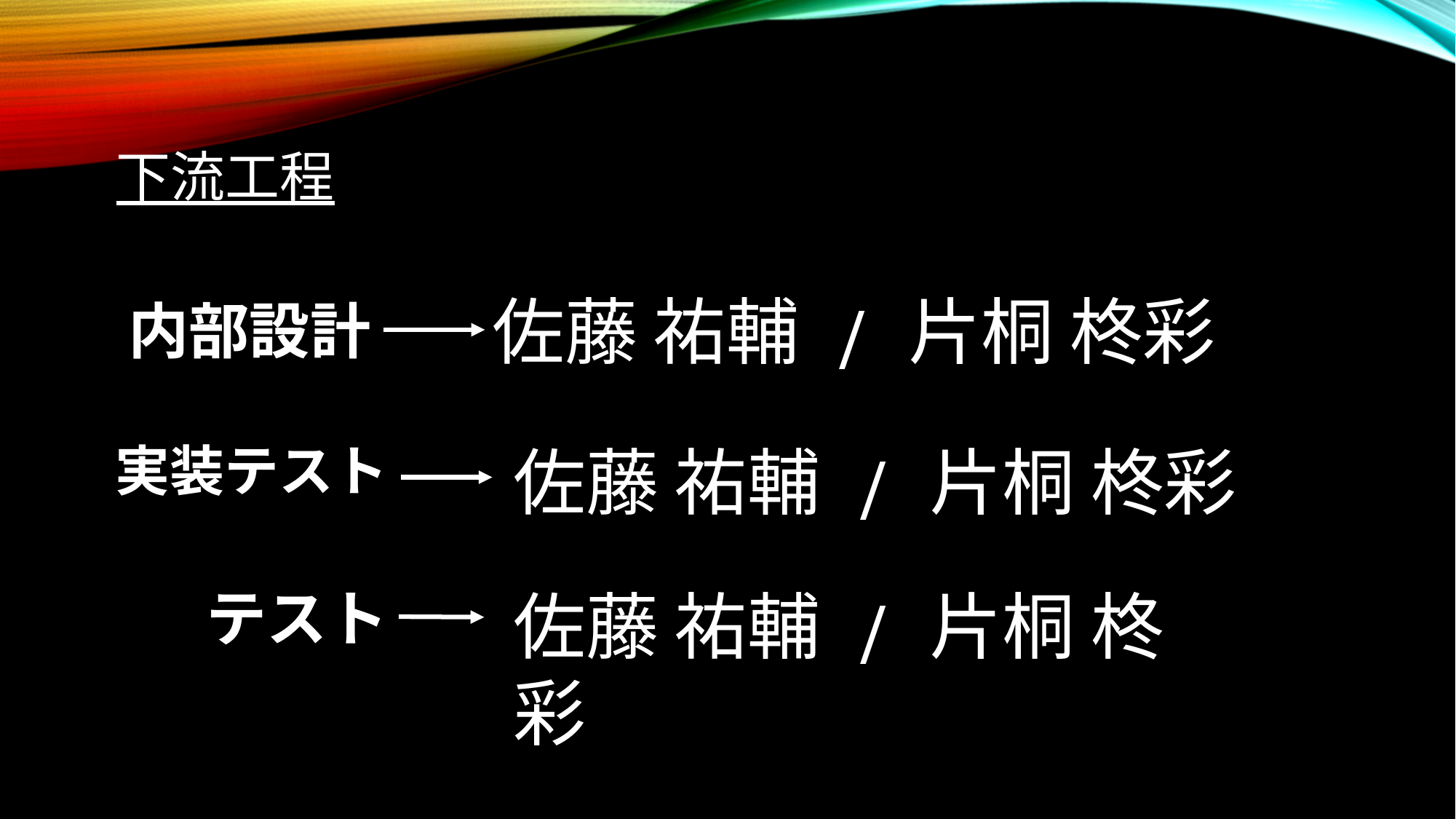

下流工程
佐藤 祐輔 / 片桐 柊彩
内部設計
実装テスト
佐藤 祐輔 / 片桐 柊彩
テスト
佐藤 祐輔 / 片桐 柊彩